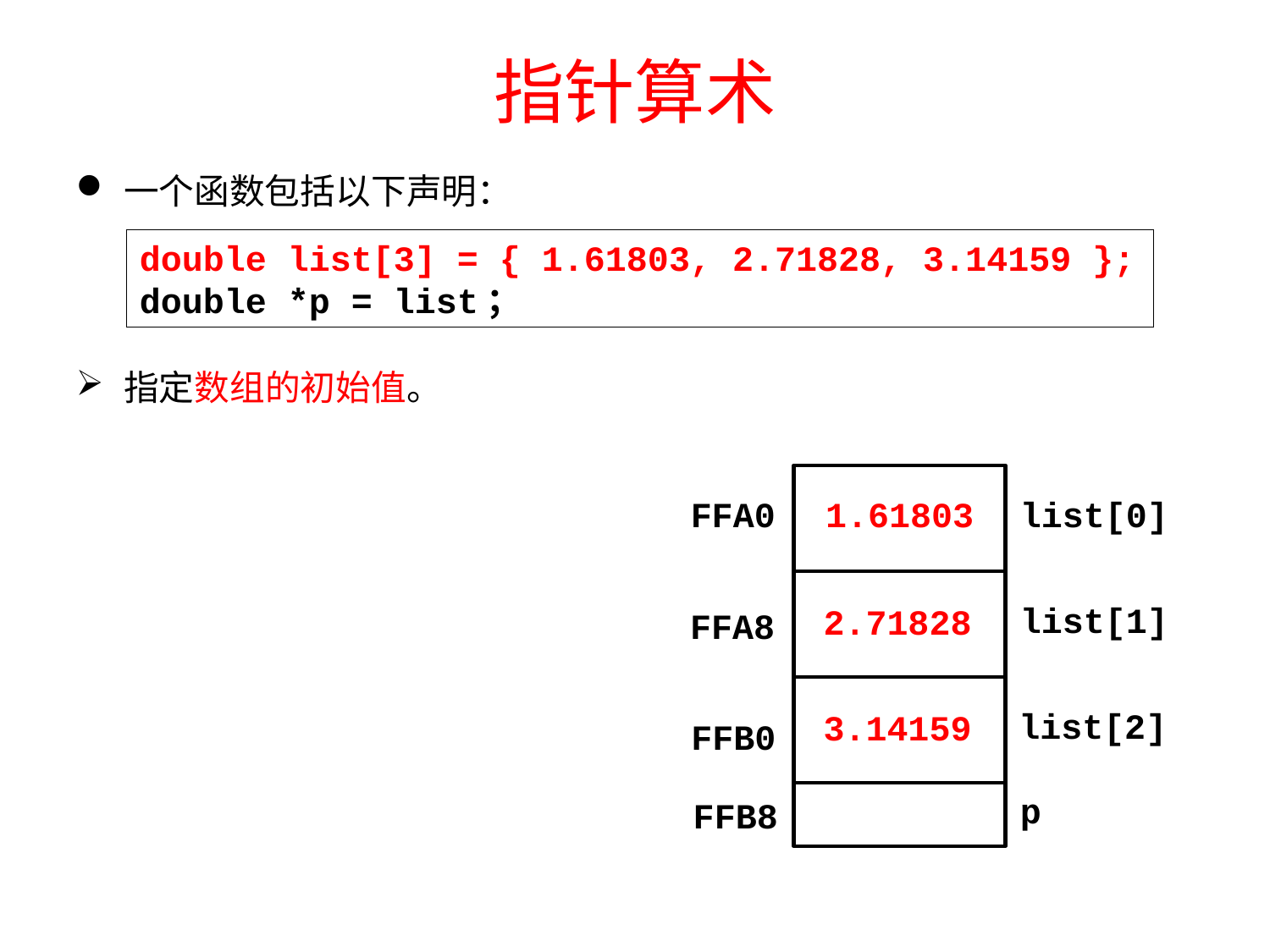

# 指针算术
一个函数包括以下声明：
double list[3] = { 1.61803, 2.71828, 3.14159 };
double *p = list；
指定数组的初始值。

FFA0
1.61803
list[0]
list[1]
2.71828
FFA8
list[2]
3.14159
FFB0
p
FFB8